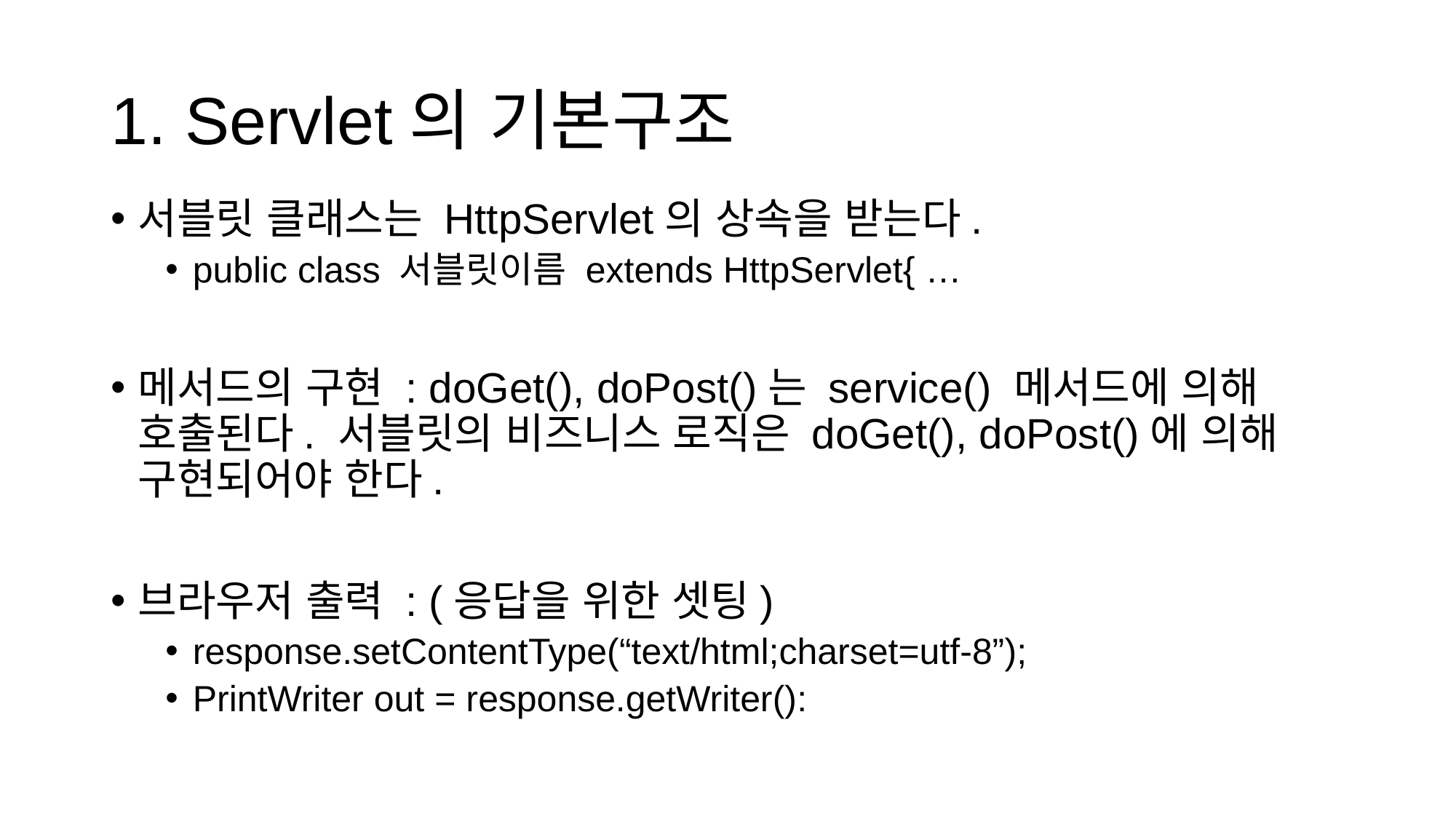

# 1. Servlet의 기본구조
서블릿 클래스는 HttpServlet의 상속을 받는다.
public class 서블릿이름 extends HttpServlet{ …

메서드의 구현 : doGet(), doPost()는 service() 메서드에 의해 호출된다. 서블릿의 비즈니스 로직은 doGet(), doPost()에 의해 구현되어야 한다.

브라우저 출력 : (응답을 위한 셋팅)
response.setContentType(“text/html;charset=utf-8”);
PrintWriter out = response.getWriter():